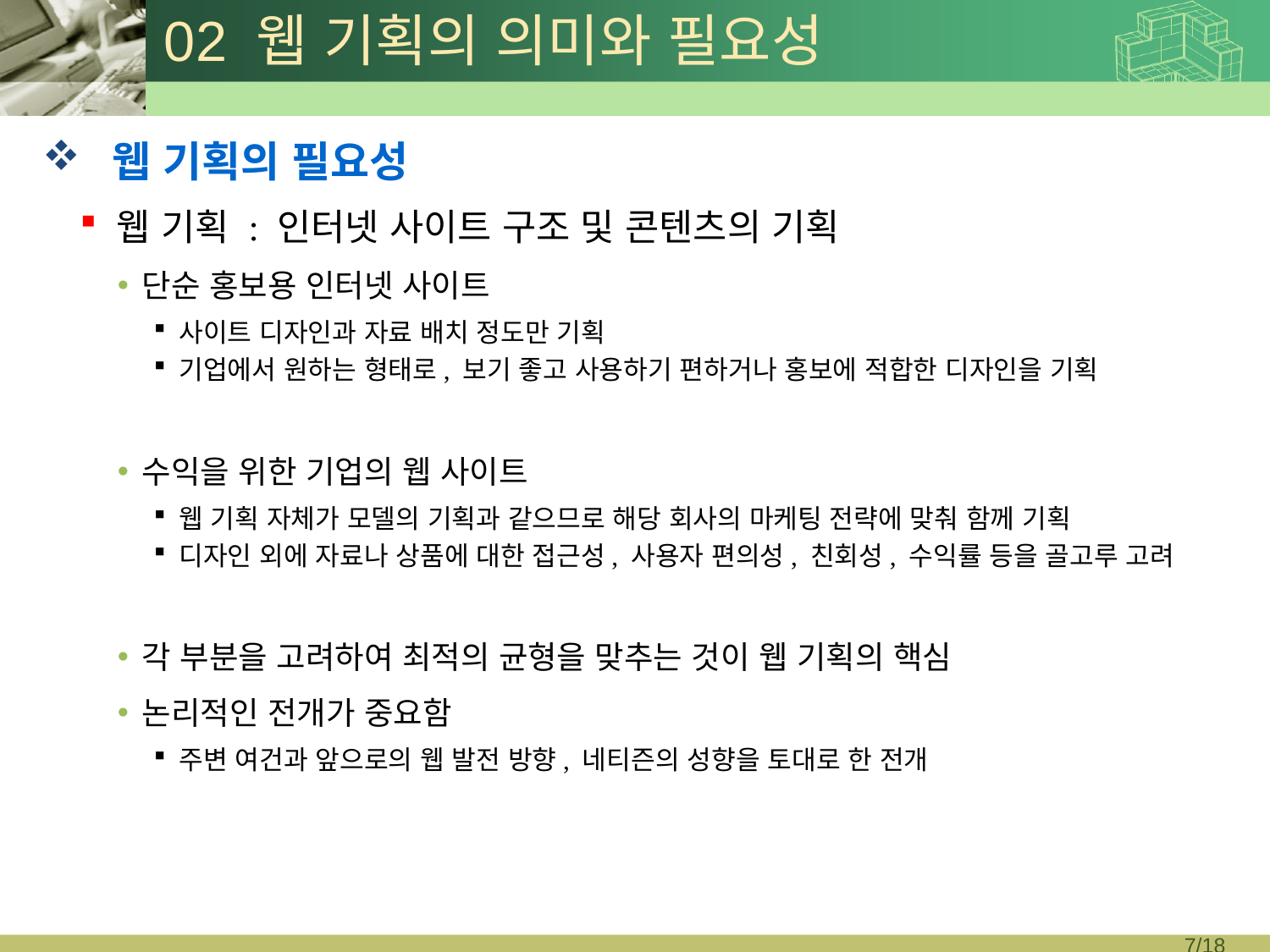

# 02 웹 기획의 의미와 필요성
 웹 기획의 필요성
웹 기획 : 인터넷 사이트 구조 및 콘텐츠의 기획
단순 홍보용 인터넷 사이트
사이트 디자인과 자료 배치 정도만 기획
기업에서 원하는 형태로, 보기 좋고 사용하기 편하거나 홍보에 적합한 디자인을 기획

수익을 위한 기업의 웹 사이트
웹 기획 자체가 모델의 기획과 같으므로 해당 회사의 마케팅 전략에 맞춰 함께 기획
디자인 외에 자료나 상품에 대한 접근성, 사용자 편의성, 친회성, 수익률 등을 골고루 고려

각 부분을 고려하여 최적의 균형을 맞추는 것이 웹 기획의 핵심
논리적인 전개가 중요함
주변 여건과 앞으로의 웹 발전 방향, 네티즌의 성향을 토대로 한 전개